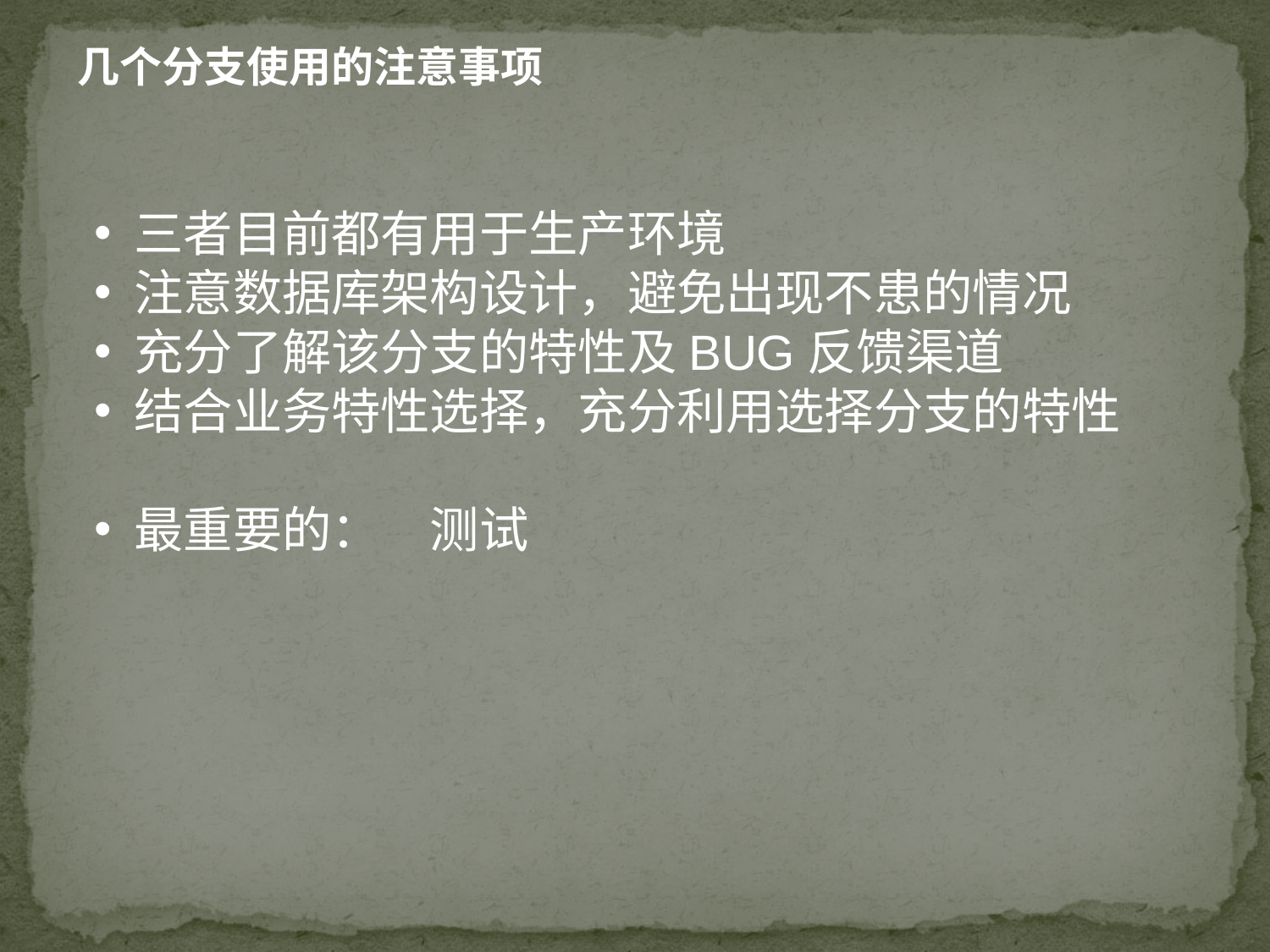

几个分支使用的注意事项
三者目前都有用于生产环境
注意数据库架构设计，避免出现不患的情况
充分了解该分支的特性及BUG反馈渠道
结合业务特性选择，充分利用选择分支的特性

最重要的：　测试